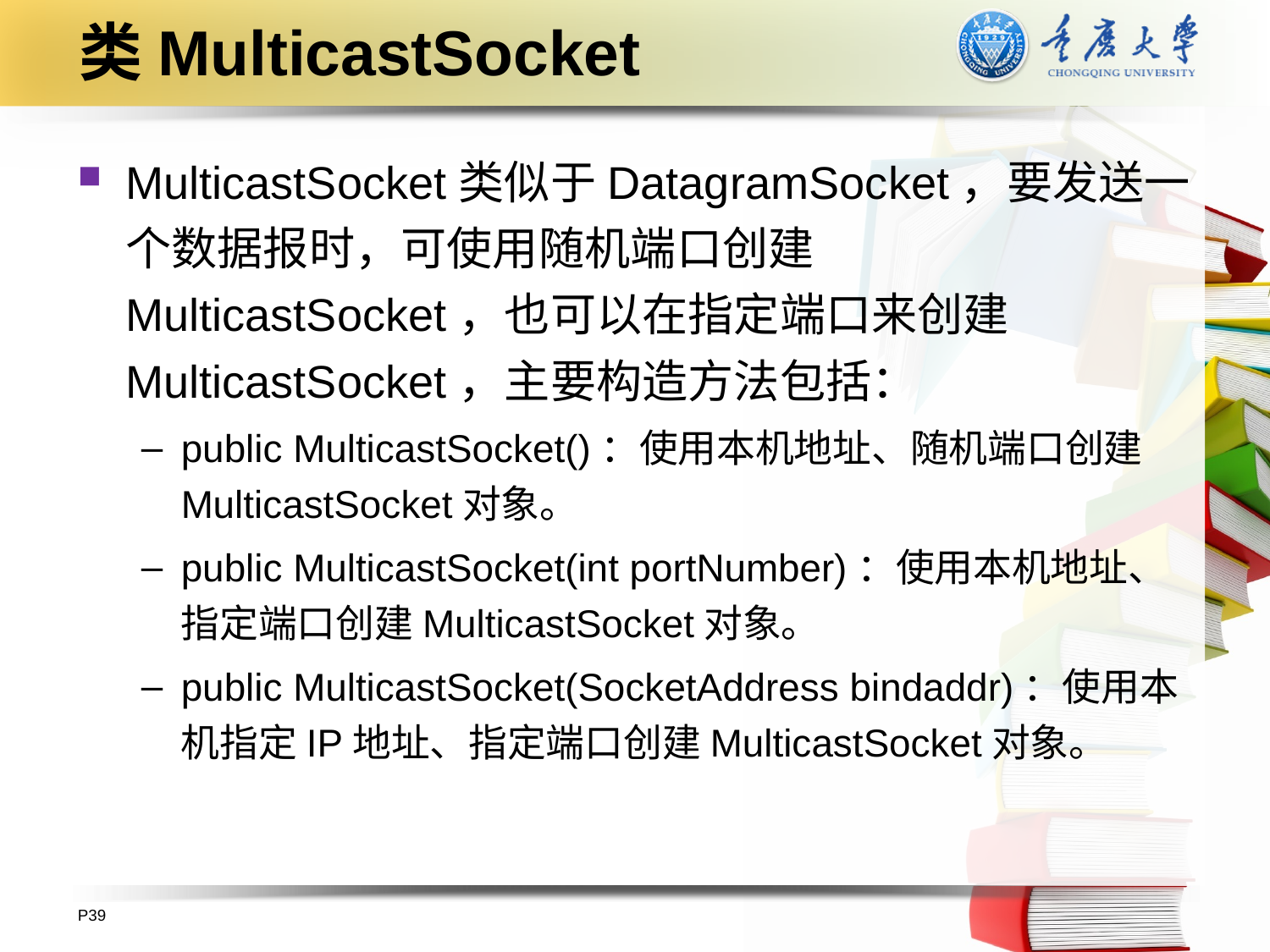

# 类MulticastSocket
MulticastSocket类似于DatagramSocket，要发送一个数据报时，可使用随机端口创建MulticastSocket，也可以在指定端口来创建MulticastSocket，主要构造方法包括：
public MulticastSocket()：使用本机地址、随机端口创建MulticastSocket对象。
public MulticastSocket(int portNumber)：使用本机地址、指定端口创建MulticastSocket对象。
public MulticastSocket(SocketAddress bindaddr)：使用本机指定IP地址、指定端口创建MulticastSocket对象。

P39